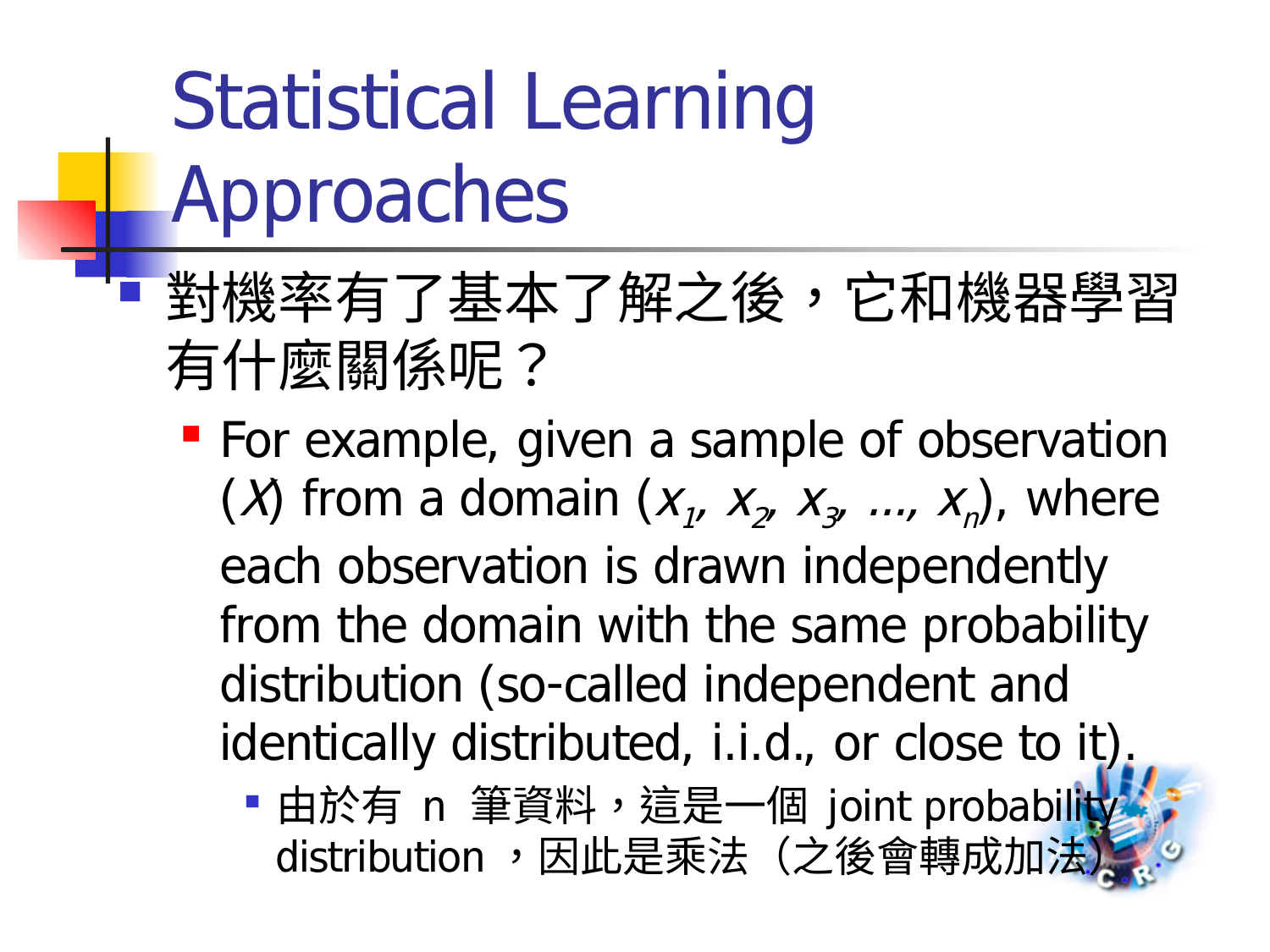

# Statistical Learning Approaches
對機率有了基本了解之後，它和機器學習有什麼關係呢？
For example, given a sample of observation (X) from a domain (x1, x2, x3, …, xn), where each observation is drawn independently from the domain with the same probability distribution (so-called independent and identically distributed, i.i.d., or close to it).
由於有 n 筆資料，這是一個 joint probability distribution，因此是乘法（之後會轉成加法）